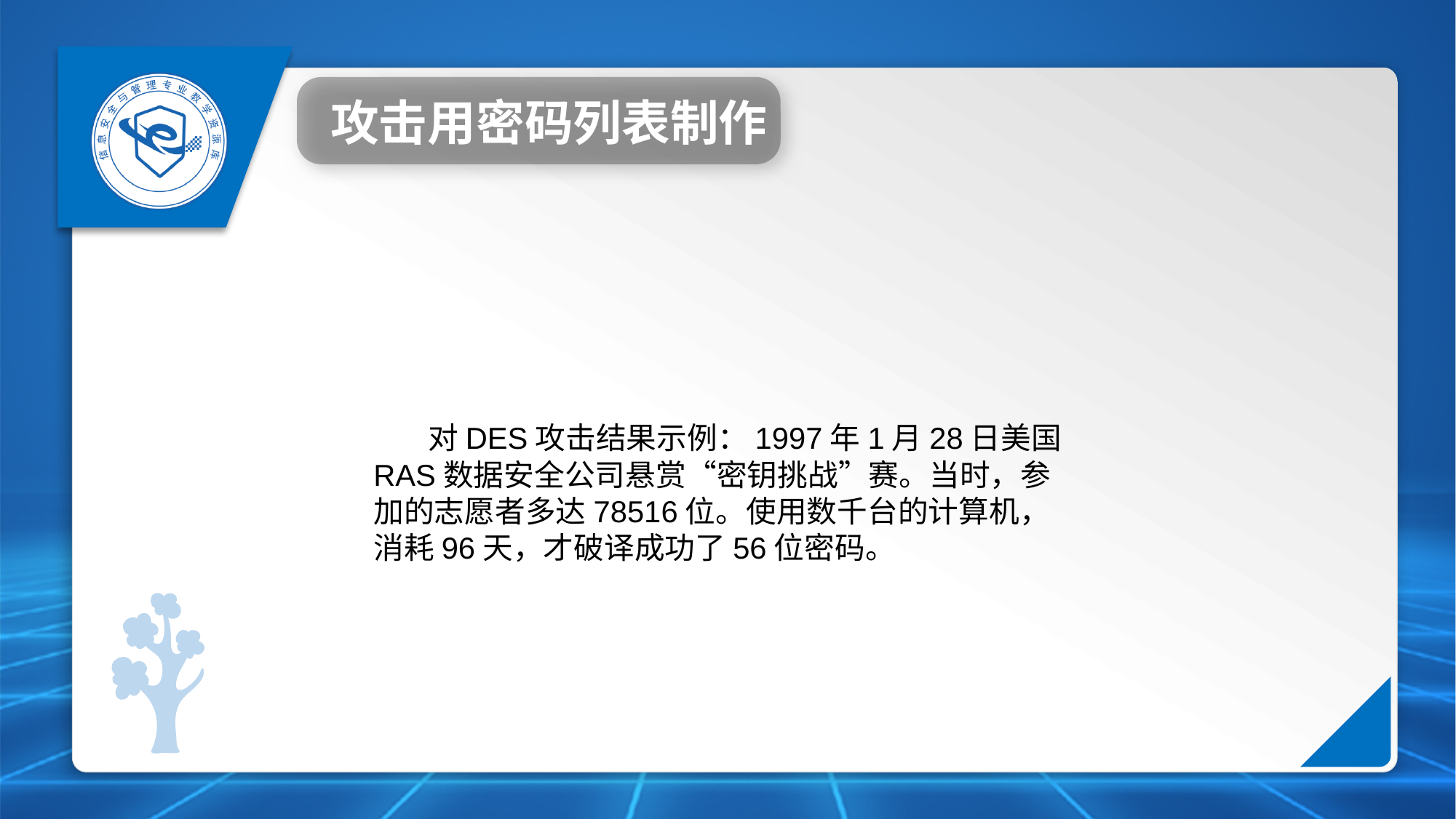

攻击用密码列表制作
       对DES攻击结果示例：1997年1月28日美国RAS数据安全公司悬赏“密钥挑战”赛。当时，参加的志愿者多达78516位。使用数千台的计算机，消耗96天，才破译成功了56位密码。